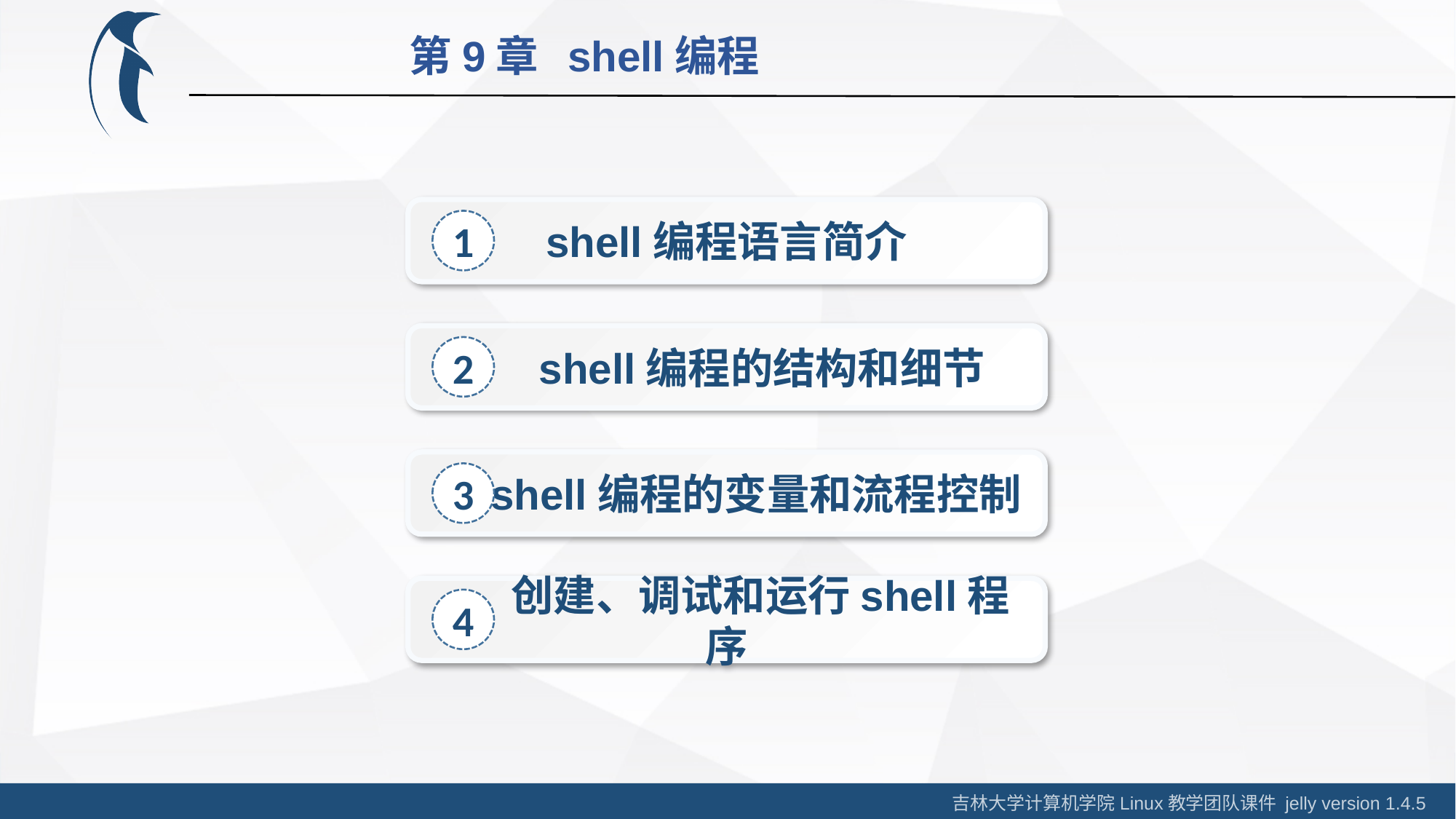

第9章  shell编程
shell编程语言简介
1
      shell编程的结构和细节
2
     shell编程的变量和流程控制
3
      创建、调试和运行shell程序
4